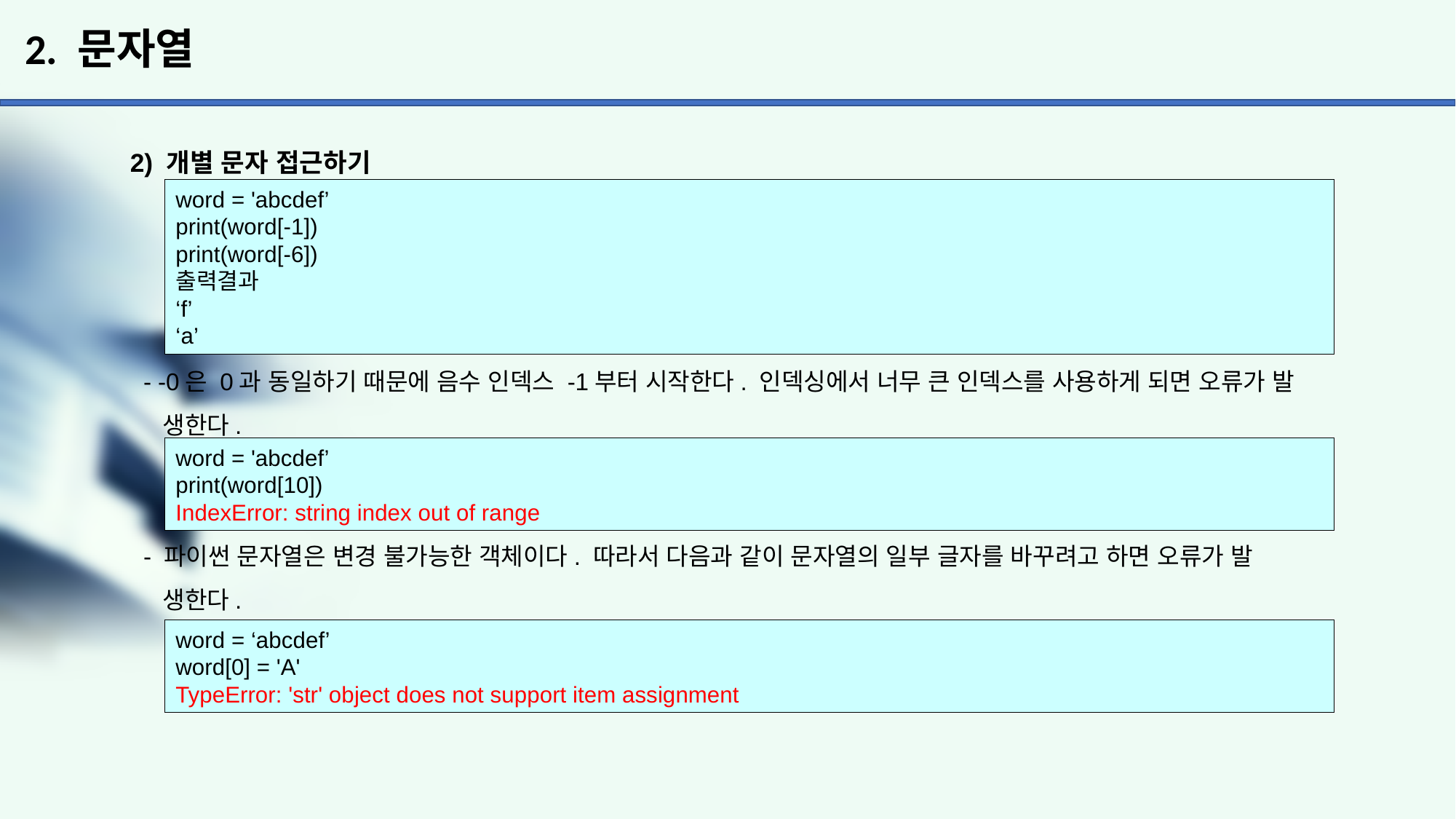

# 2. 문자열
2) 개별 문자 접근하기

  - -0은 0과 동일하기 때문에 음수 인덱스 -1부터 시작한다. 인덱싱에서 너무 큰 인덱스를 사용하게 되면 오류가 발
    생한다.

  - 파이썬 문자열은 변경 불가능한 객체이다. 따라서 다음과 같이 문자열의 일부 글자를 바꾸려고 하면 오류가 발
    생한다.

word = 'abcdef’
print(word[-1])
print(word[-6])
출력결과
‘f’
‘a’
word = 'abcdef’
print(word[10])
IndexError: string index out of range
word = ‘abcdef’
word[0] = 'A'
TypeError: 'str' object does not support item assignment